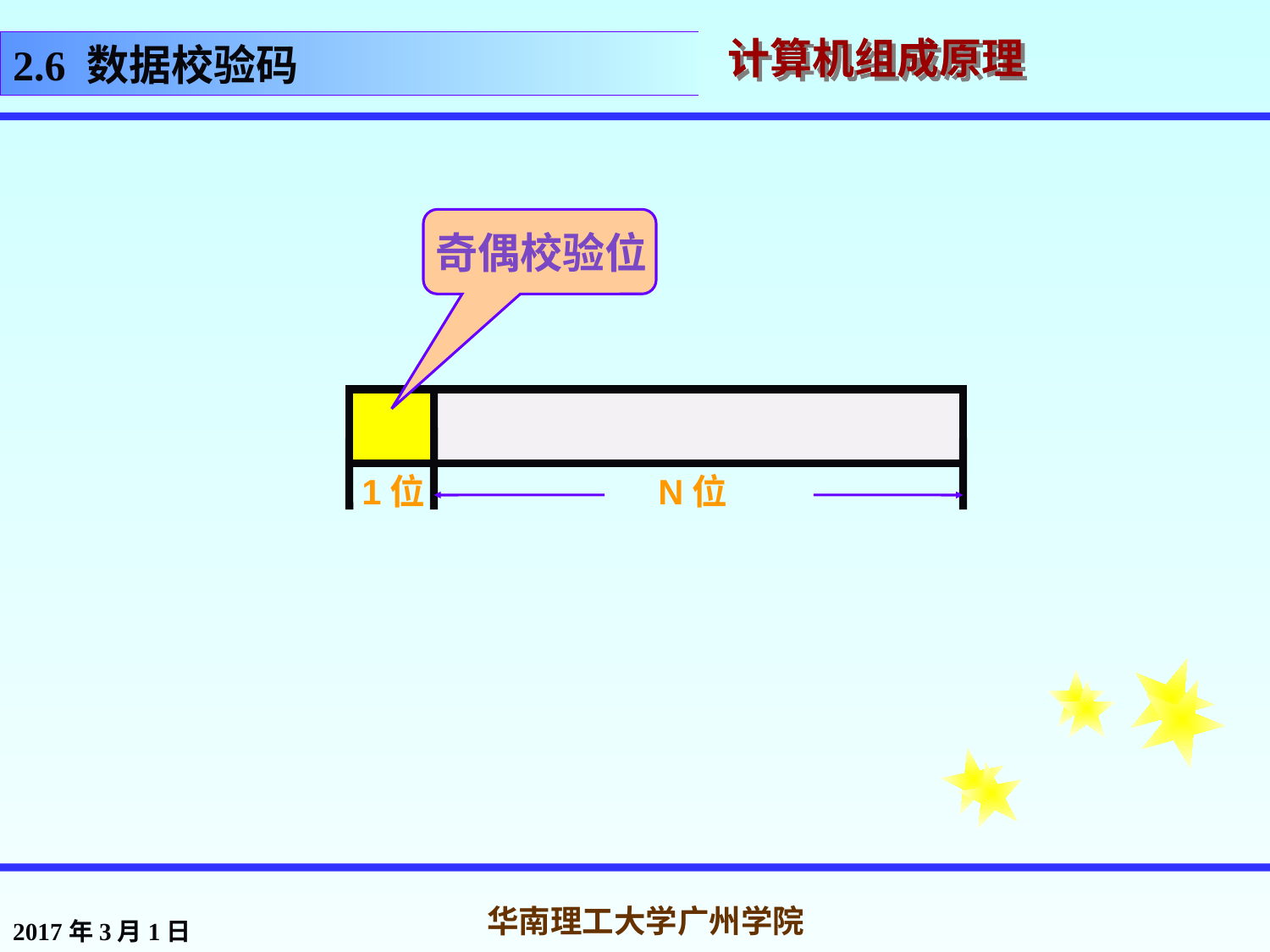

2.6 数据校验码

奇偶校验位

1位
N位

2017年3月1日
华南理工大学广州学院